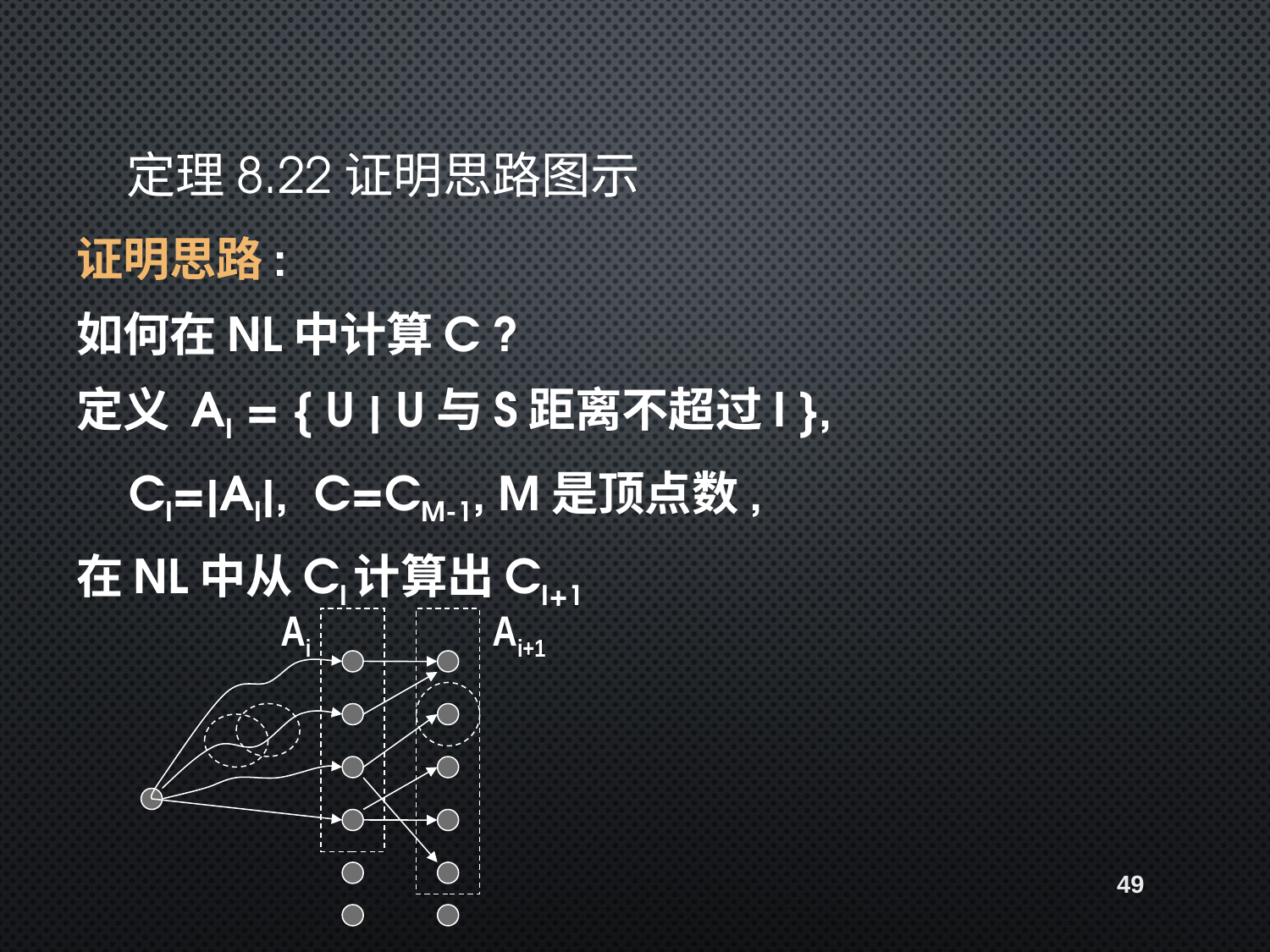

# 定理8.22证明思路图示
证明思路:
如何在NL中计算c ?
定义 Ai = { u | u与s距离不超过i },
    ci=|Ai|,  c=cm-1, m是顶点数,
在NL中从ci计算出ci+1
Ai
Ai+1

49